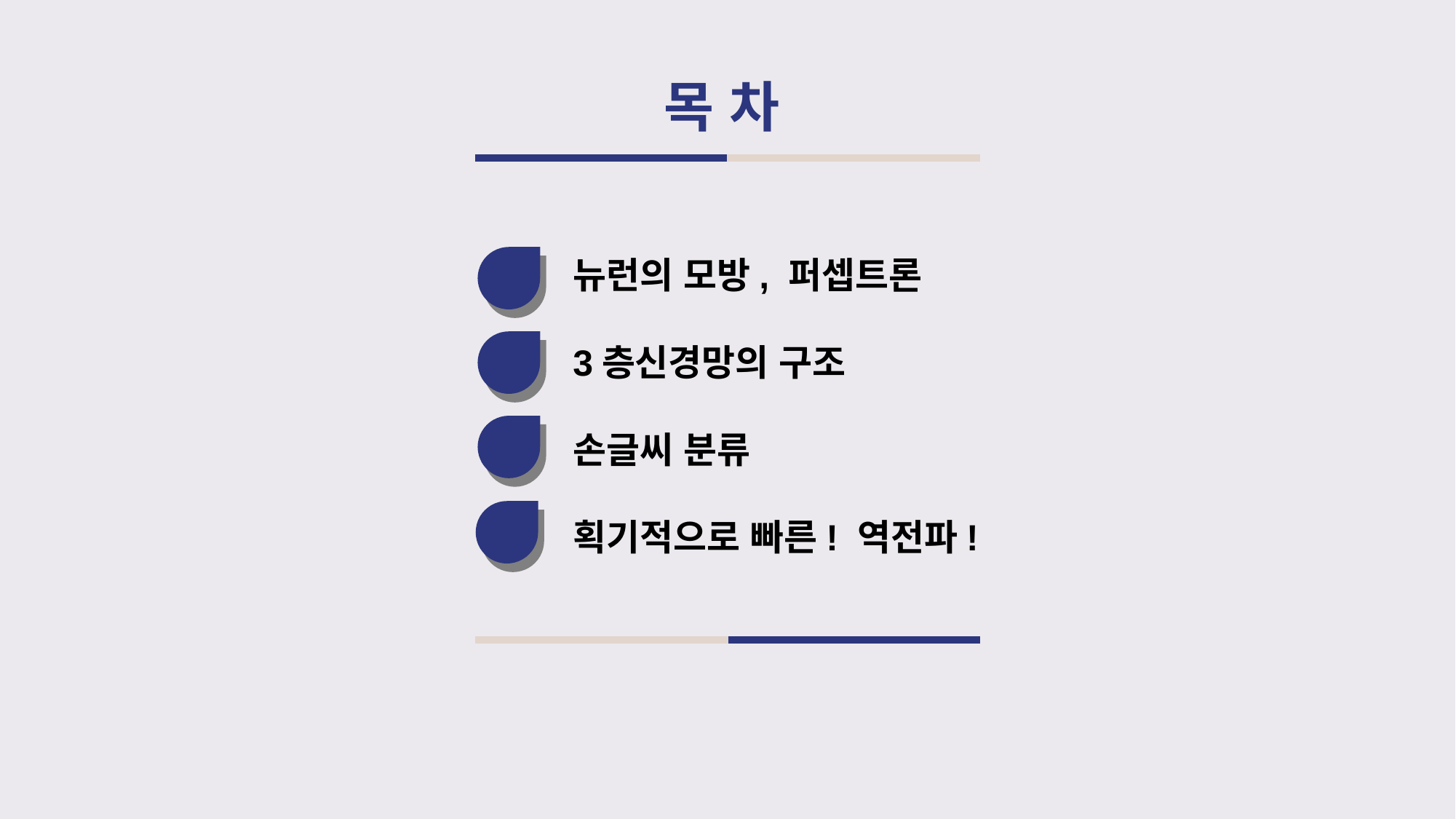

목 차

01
01
뉴런의 모방, 퍼셉트론

3층신경망의 구조

손글씨 분류

획기적으로 빠른! 역전파!

02
01

03
01

04
01